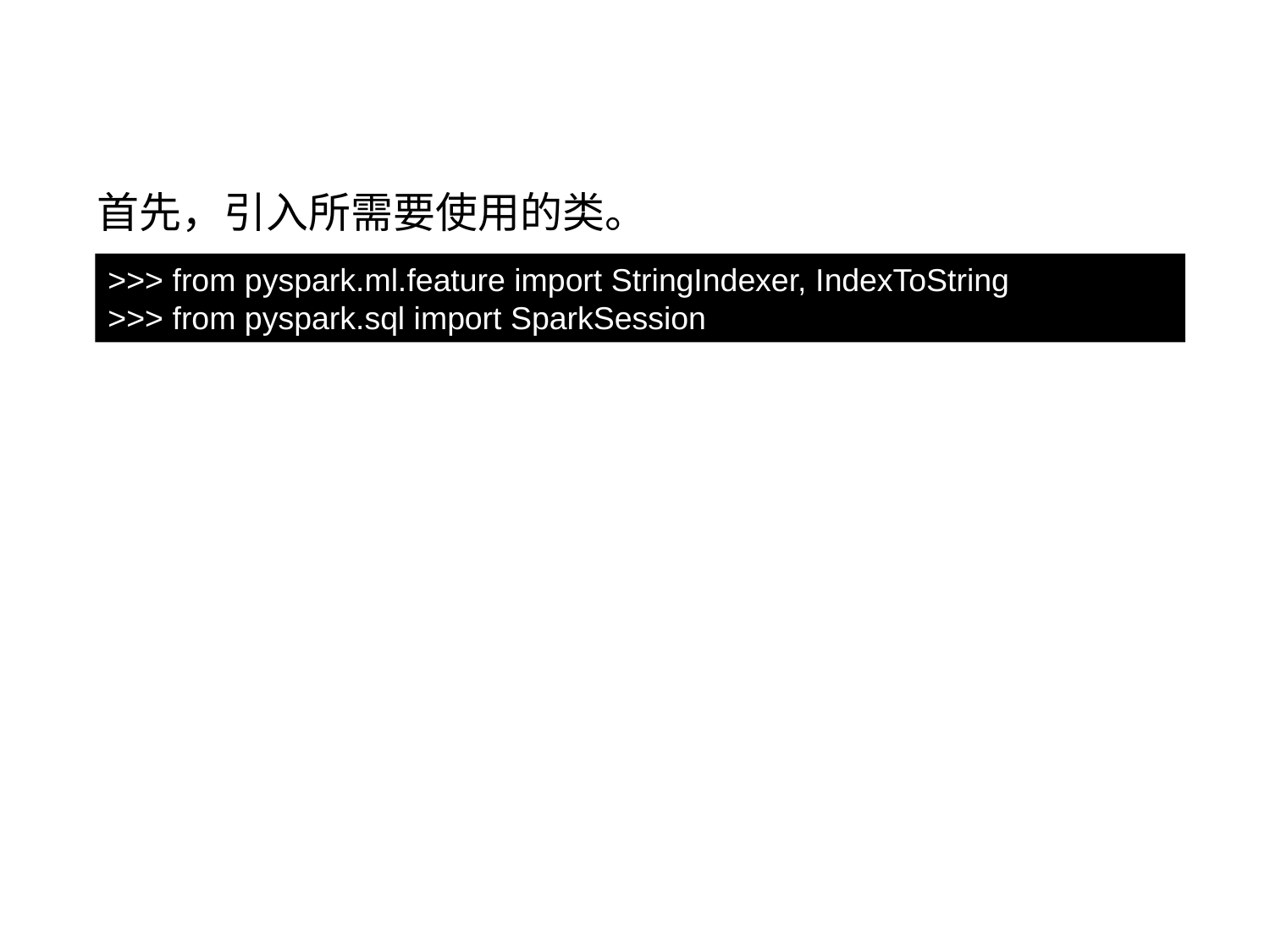

9.6.2 特征转换
首先，引入所需要使用的类。
>>> from pyspark.ml.feature import StringIndexer, IndexToString
>>> from pyspark.sql import SparkSession